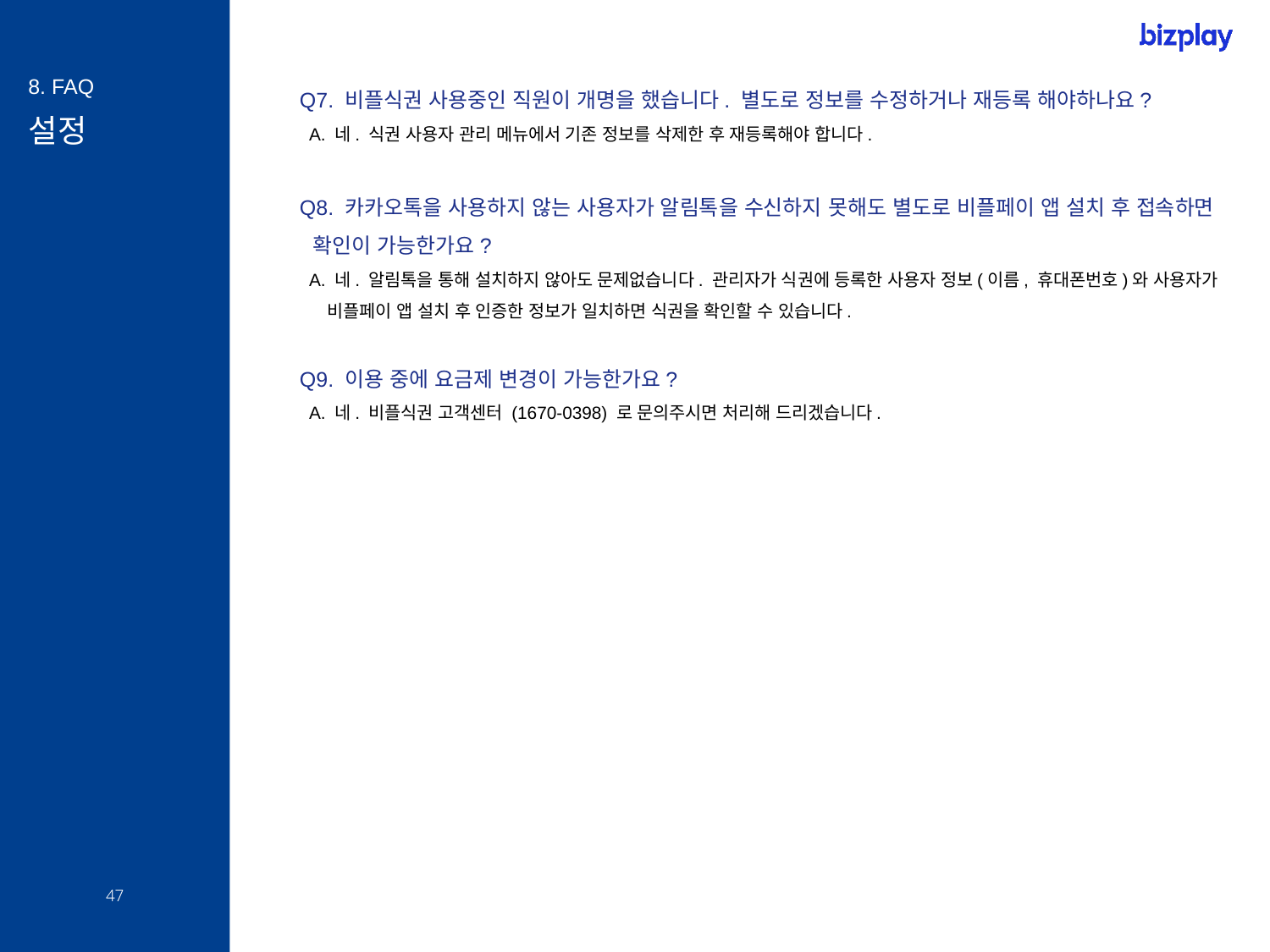

# 8. FAQ
Q7. 비플식권 사용중인 직원이 개명을 했습니다. 별도로 정보를 수정하거나 재등록 해야하나요?
  A. 네. 식권 사용자 관리 메뉴에서 기존 정보를 삭제한 후 재등록해야 합니다.

Q8. 카카오톡을 사용하지 않는 사용자가 알림톡을 수신하지 못해도 별도로 비플페이 앱 설치 후 접속하면 확인이 가능한가요?
  A. 네. 알림톡을 통해 설치하지 않아도 문제없습니다. 관리자가 식권에 등록한 사용자 정보(이름, 휴대폰번호)와 사용자가
   비플페이 앱 설치 후 인증한 정보가 일치하면 식권을 확인할 수 있습니다.

Q9. 이용 중에 요금제 변경이 가능한가요?
  A. 네. 비플식권 고객센터 (1670-0398) 로 문의주시면 처리해 드리겠습니다.

설정